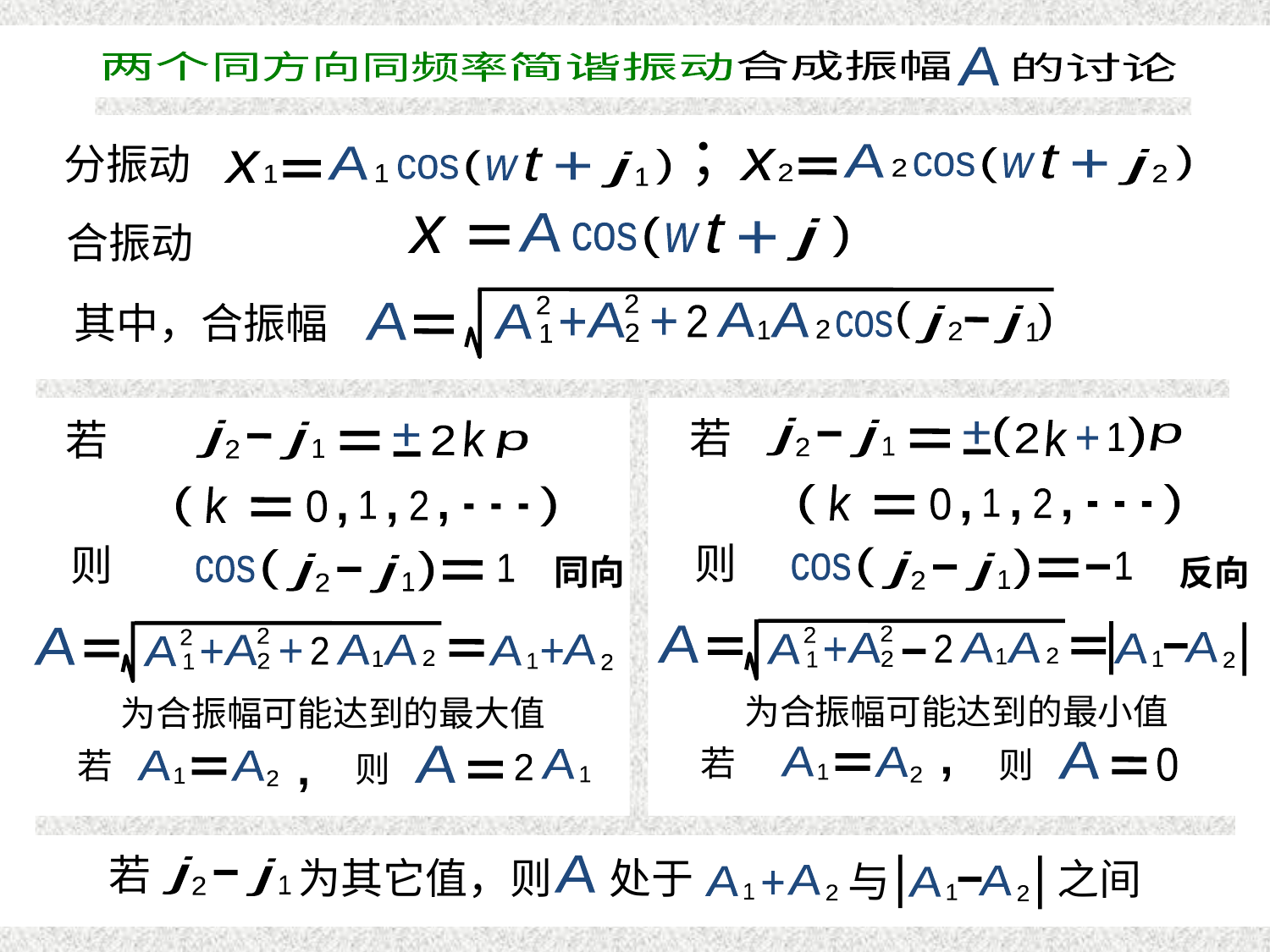

续
A
合成振幅
同方向
两个
同频率
简谐振动
的讨论

；
分振动
A
t
)
(
x
x
2
ϕ
2
+
cos
ω
2

A
t
)
(
x
x
1
ϕ
1
+
cos
ω

1
合振动
A
t
)
x
x
(
ϕ
+
cos
ω

其中，合振幅
2
A
2
2
A
1
A
A
2
+
+
2
1
(
)
ϕ
2
ϕ
1

A
cos

若
ϕ
ϕ
1

2
k
+

2
π

(
)
k
0
2
1

...
,
,
,
则
(
)
ϕ
ϕ
1

2
1
cos

A
2
A
2
2
A
+
1
A
2
A
1
A
A
1
2
+
+

2
为合振幅可能达到的最大值
若
则
A
A
1
A
1
A
2
2

,

若
(
)
k
+

2
1
π
+
ϕ
ϕ
1

2

(
)
k
0
2
1

...
,
,
,
则
(
)
ϕ
1
ϕ
1
cos

2

A
2
A
1

A
2
A
2
2
A
1
A
A
2
+

2
1

为合振幅可能达到的最小值
若
则
A
A
1
A
2
0

,
同向
反向
若
为其它值，则      处于
之间
与

A

ϕ
ϕ
1

2
A
2
A
2
A
1
A
1
+